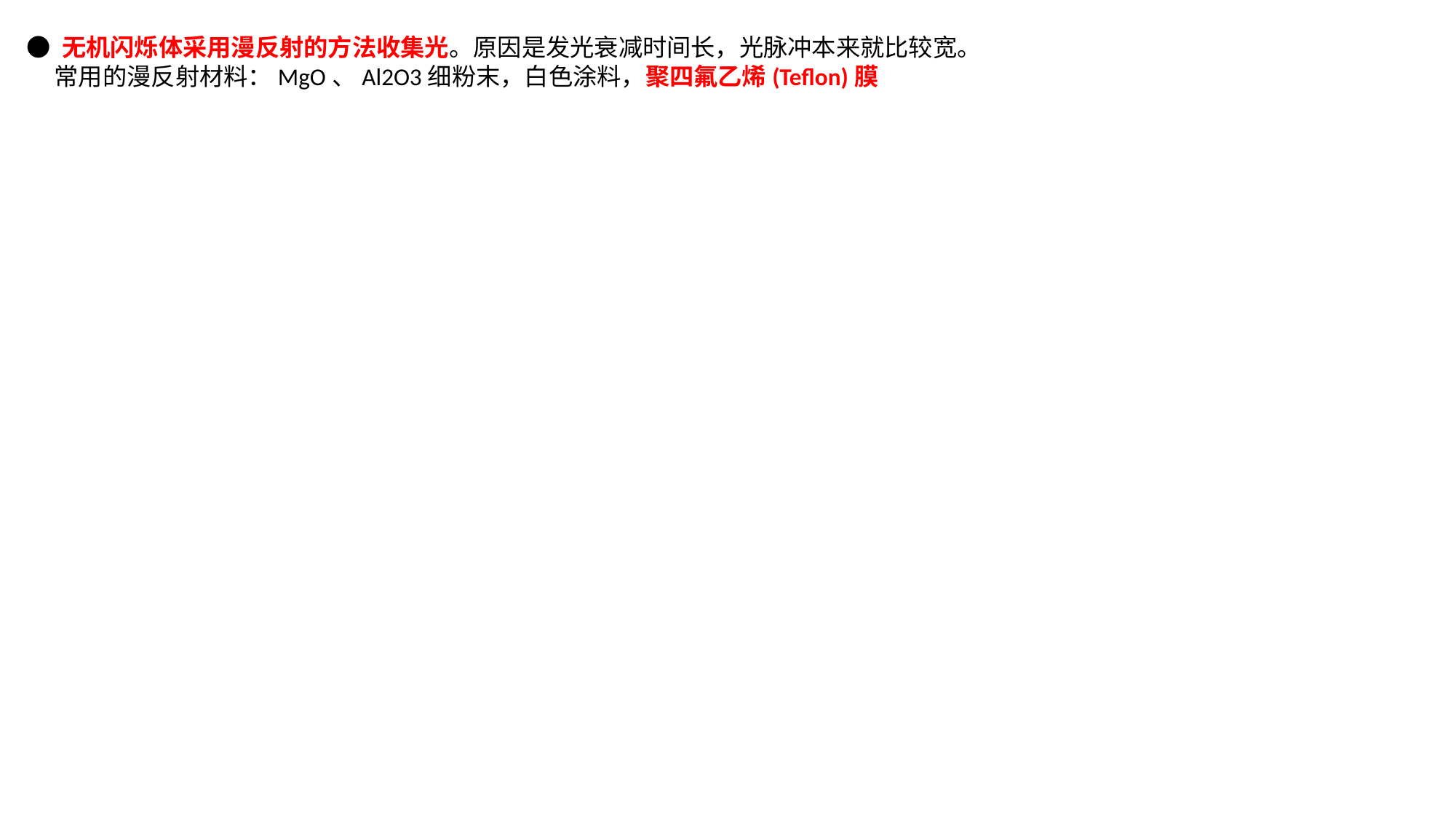

● 无机闪烁体采用漫反射的方法收集光。原因是发光衰减时间长，光脉冲本来就比较宽。
    常用的漫反射材料：MgO、Al2O3细粉末，白色涂料，聚四氟乙烯(Teflon)膜